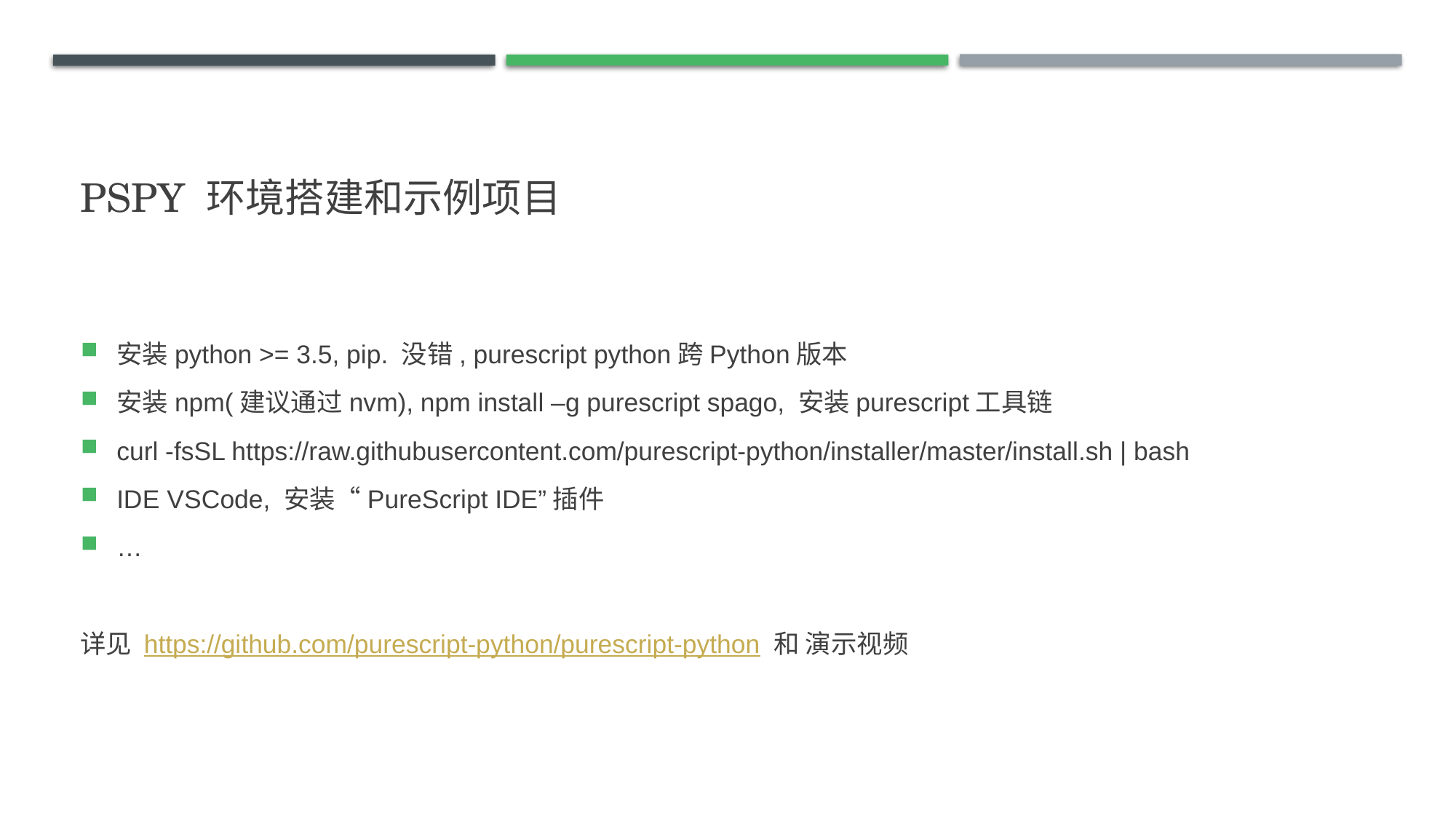

# PSPY 环境搭建和示例项目
安装python >= 3.5, pip. 没错, purescript python跨Python版本
安装npm(建议通过nvm), npm install –g purescript spago, 安装purescript工具链
curl -fsSL https://raw.githubusercontent.com/purescript-python/installer/master/install.sh | bash
IDE VSCode, 安装“PureScript IDE”插件
…

详见 https://github.com/purescript-python/purescript-python 和 演示视频